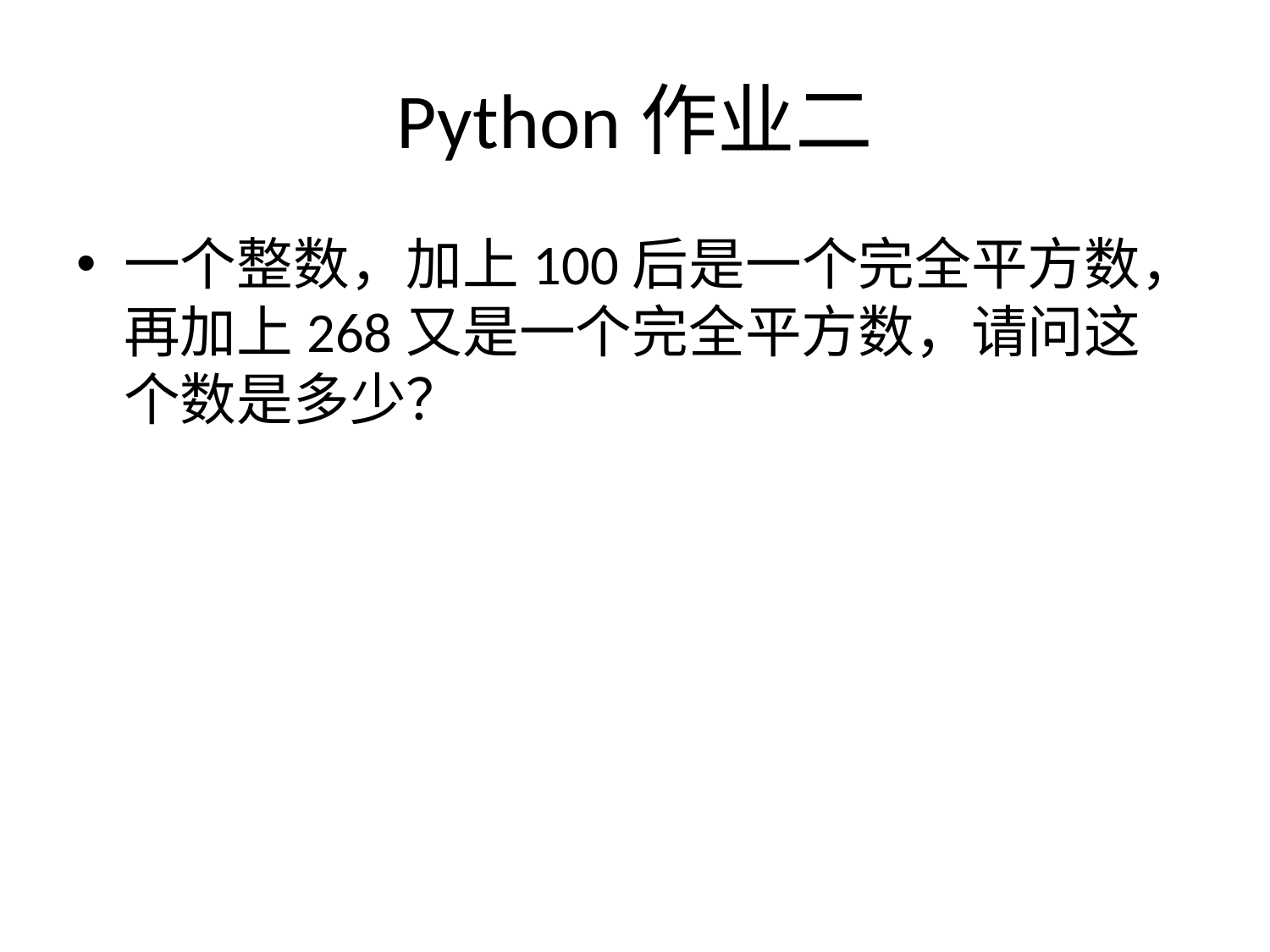

# Python作业二
一个整数，加上100后是一个完全平方数，再加上268又是一个完全平方数，请问这个数是多少？